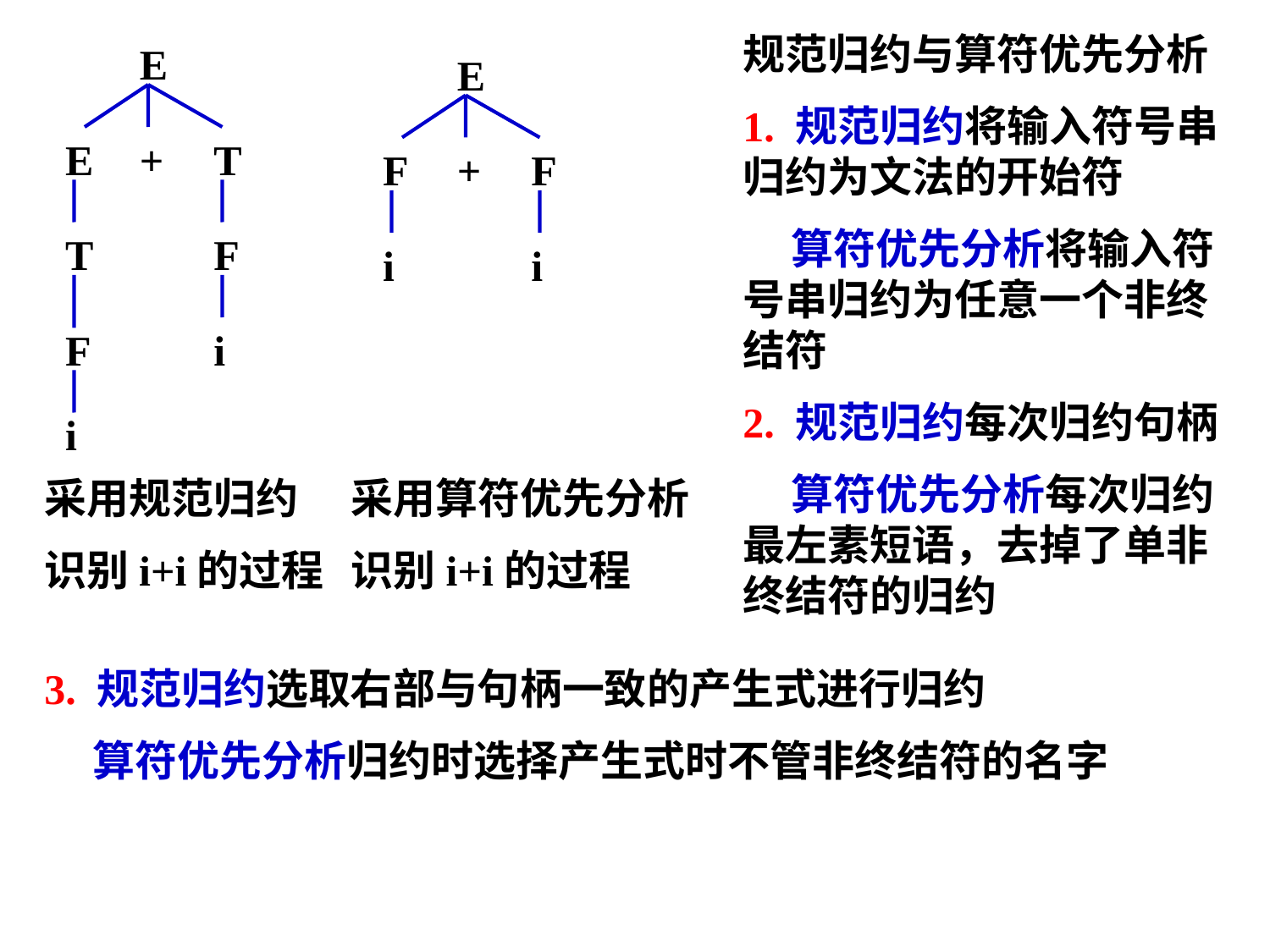

规范归约与算符优先分析
1. 规范归约将输入符号串归约为文法的开始符
    算符优先分析将输入符号串归约为任意一个非终结符
2. 规范归约每次归约句柄
    算符优先分析每次归约最左素短语，去掉了单非终结符的归约
E

E
+
T

T
F

F
i

i
E

F
+
F

i
i
采用规范归约
识别i+i的过程
采用算符优先分析
识别i+i的过程
3. 规范归约选取右部与句柄一致的产生式进行归约
    算符优先分析归约时选择产生式时不管非终结符的名字